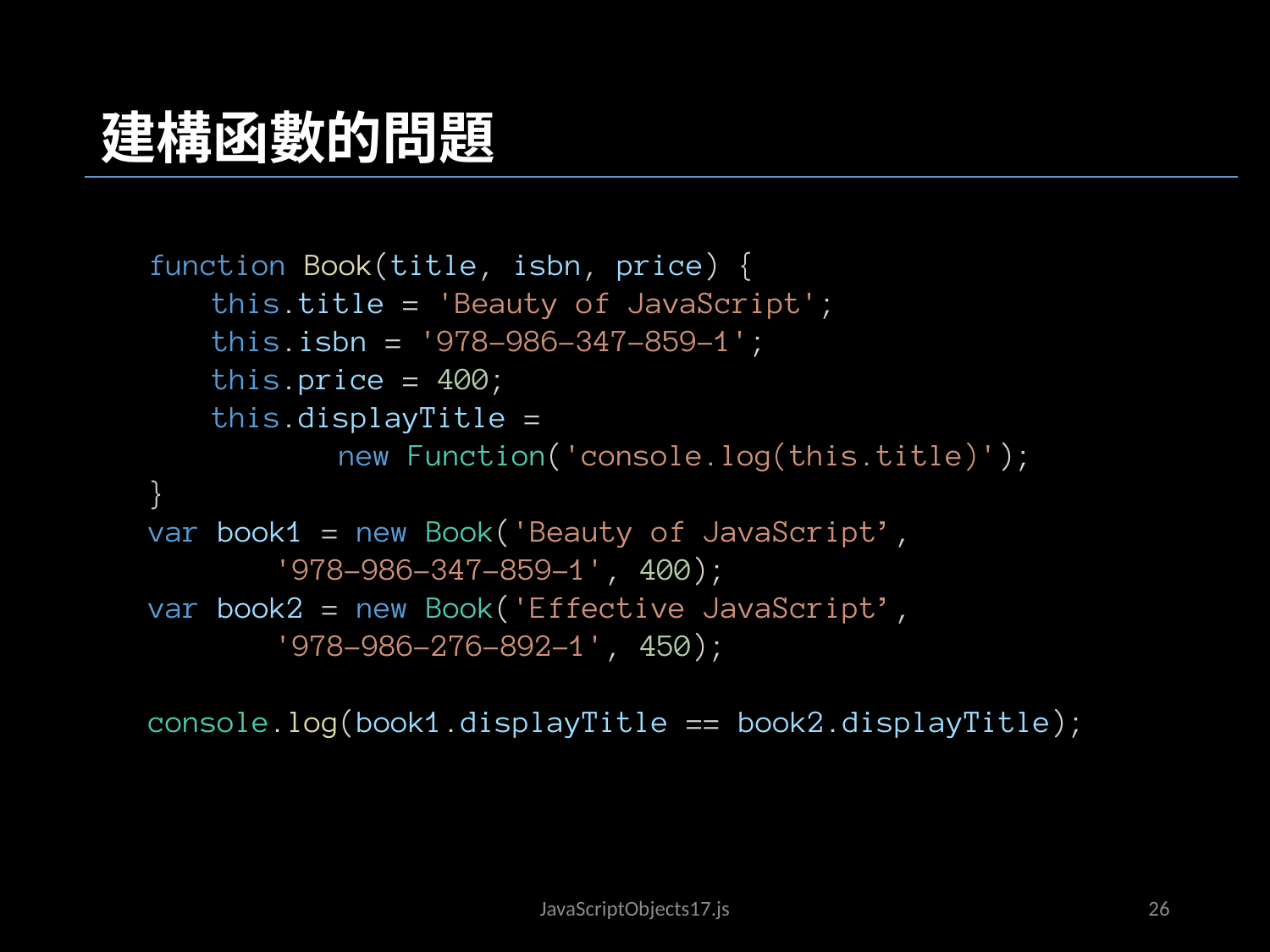

建構函數的問題

function Book(title, isbn, price) {
this.title = 'Beauty of JavaScript';
this.isbn = '978-986-347-859-1';
this.price = 400;
this.displayTitle =
	new Function('console.log(this.title)');
}
var book1 = new Book('Beauty of JavaScript’,
	'978-986-347-859-1', 400);
var book2 = new Book('Effective JavaScript’,
	'978-986-276-892-1', 450);

console.log(book1.displayTitle == book2.displayTitle);
JavaScriptObjects02.js
JavaScriptObjects17.js
26